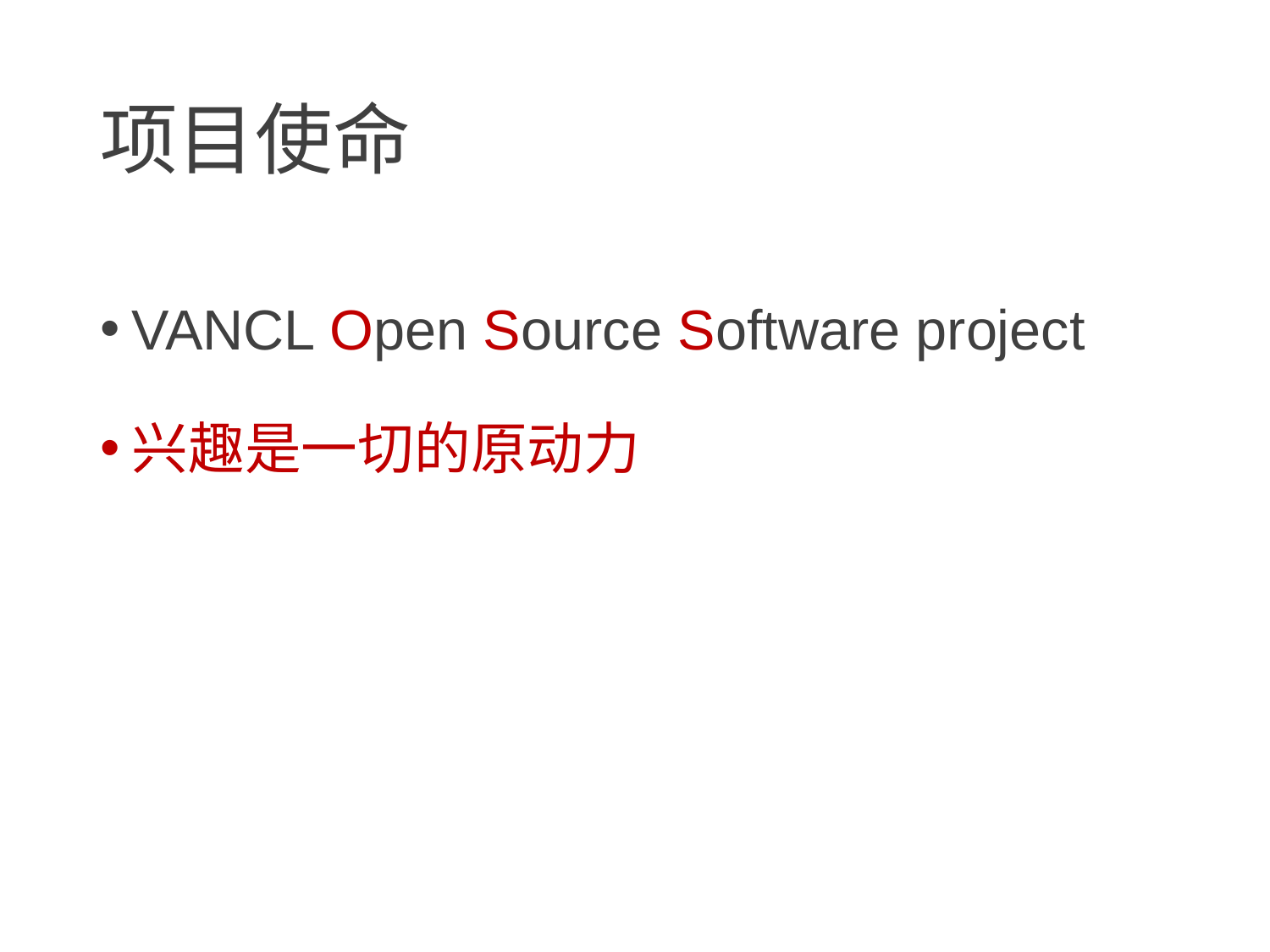

# 项目使命
VANCL Open Source Software project
兴趣是一切的原动力